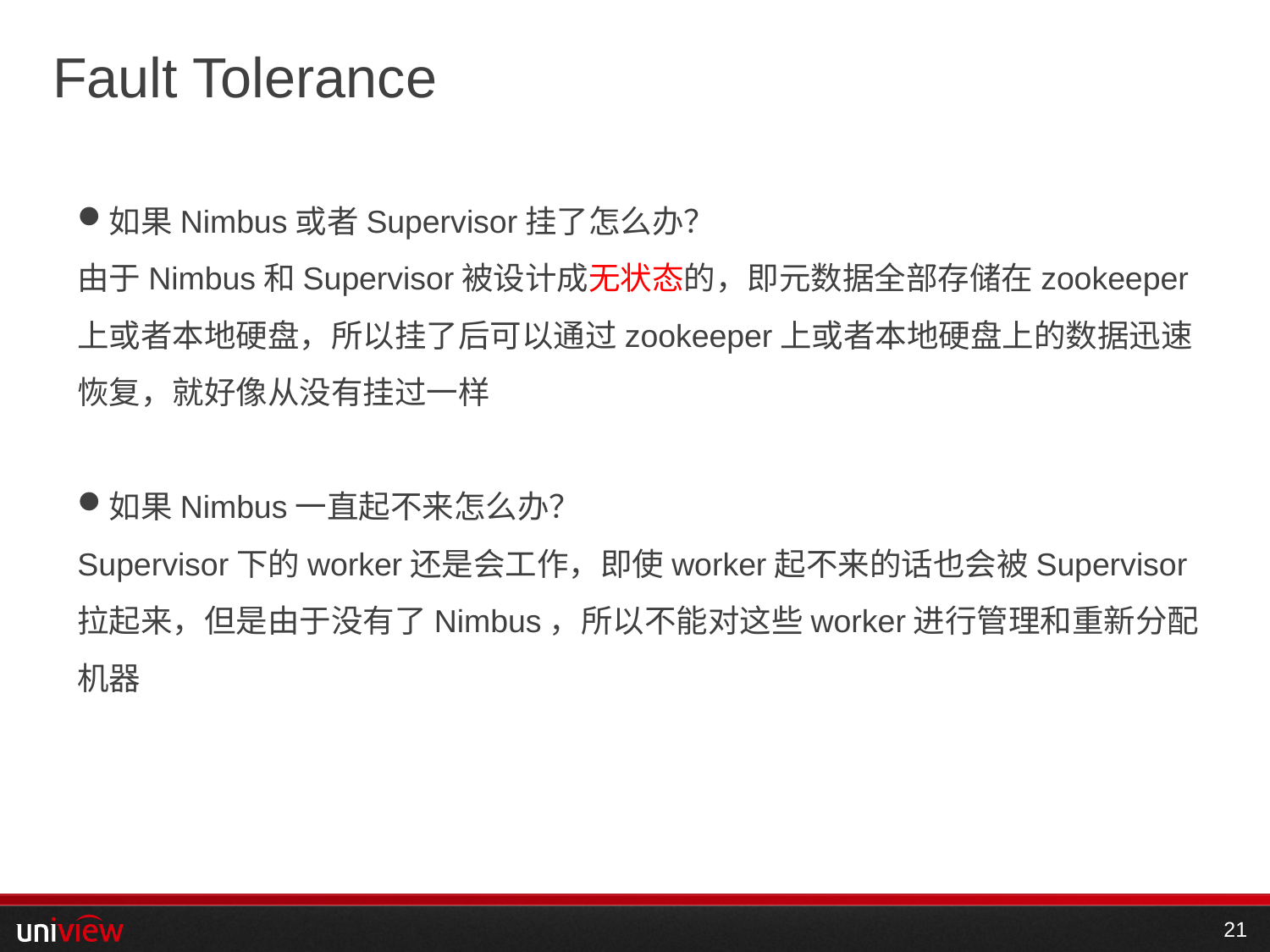

# Fault Tolerance
如果Nimbus或者Supervisor挂了怎么办？
由于Nimbus和Supervisor被设计成无状态的，即元数据全部存储在zookeeper上或者本地硬盘，所以挂了后可以通过zookeeper上或者本地硬盘上的数据迅速恢复，就好像从没有挂过一样

如果Nimbus一直起不来怎么办？
Supervisor下的worker还是会工作，即使worker起不来的话也会被Supervisor拉起来，但是由于没有了Nimbus，所以不能对这些worker进行管理和重新分配机器